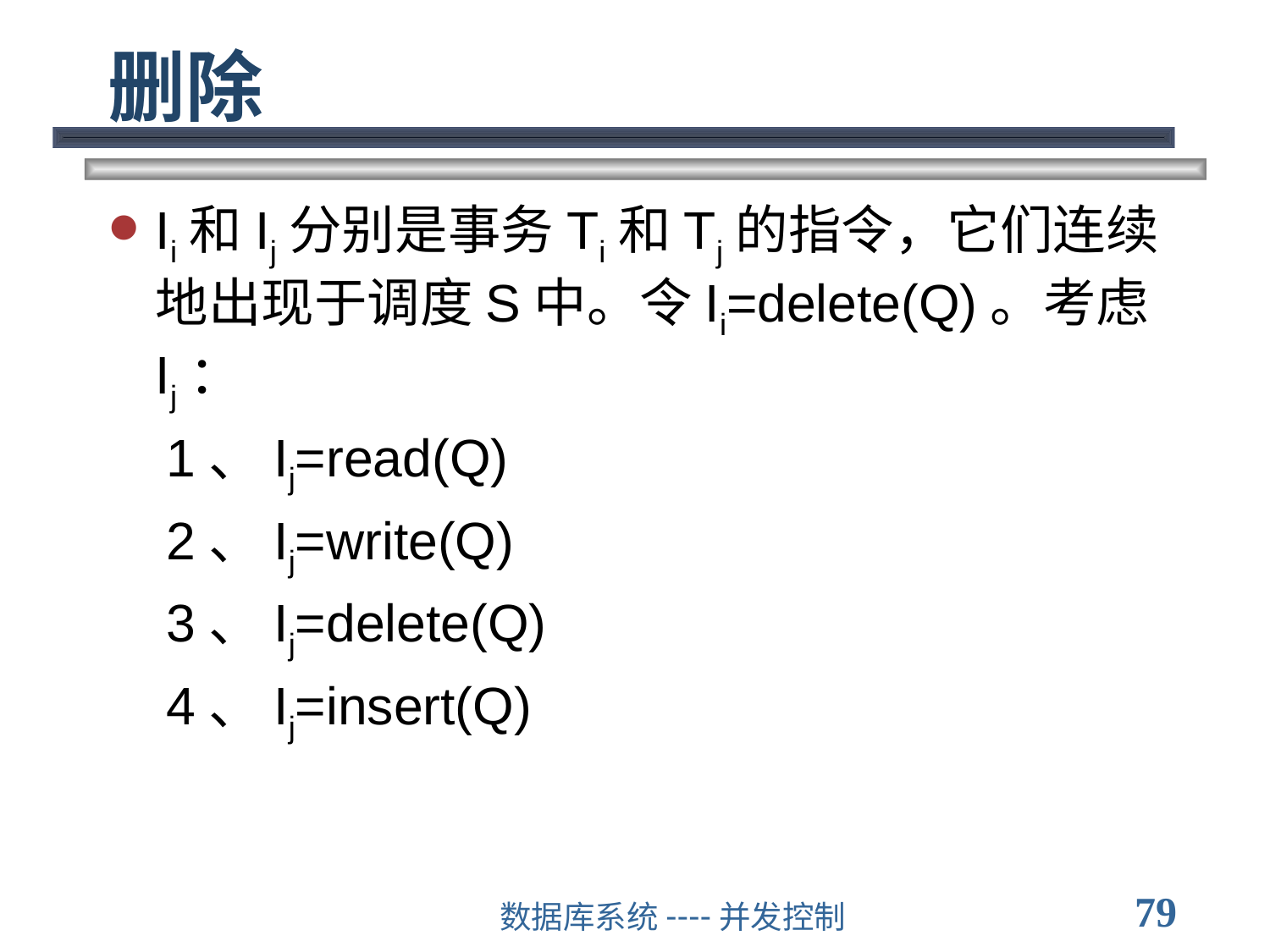

# 删除
Ii和Ij分别是事务Ti和Tj的指令，它们连续地出现于调度S中。令Ii=delete(Q)。考虑Ij：
    1、Ij=read(Q)
    2、Ij=write(Q)
    3、Ij=delete(Q)
    4、Ij=insert(Q)
79
数据库系统----并发控制